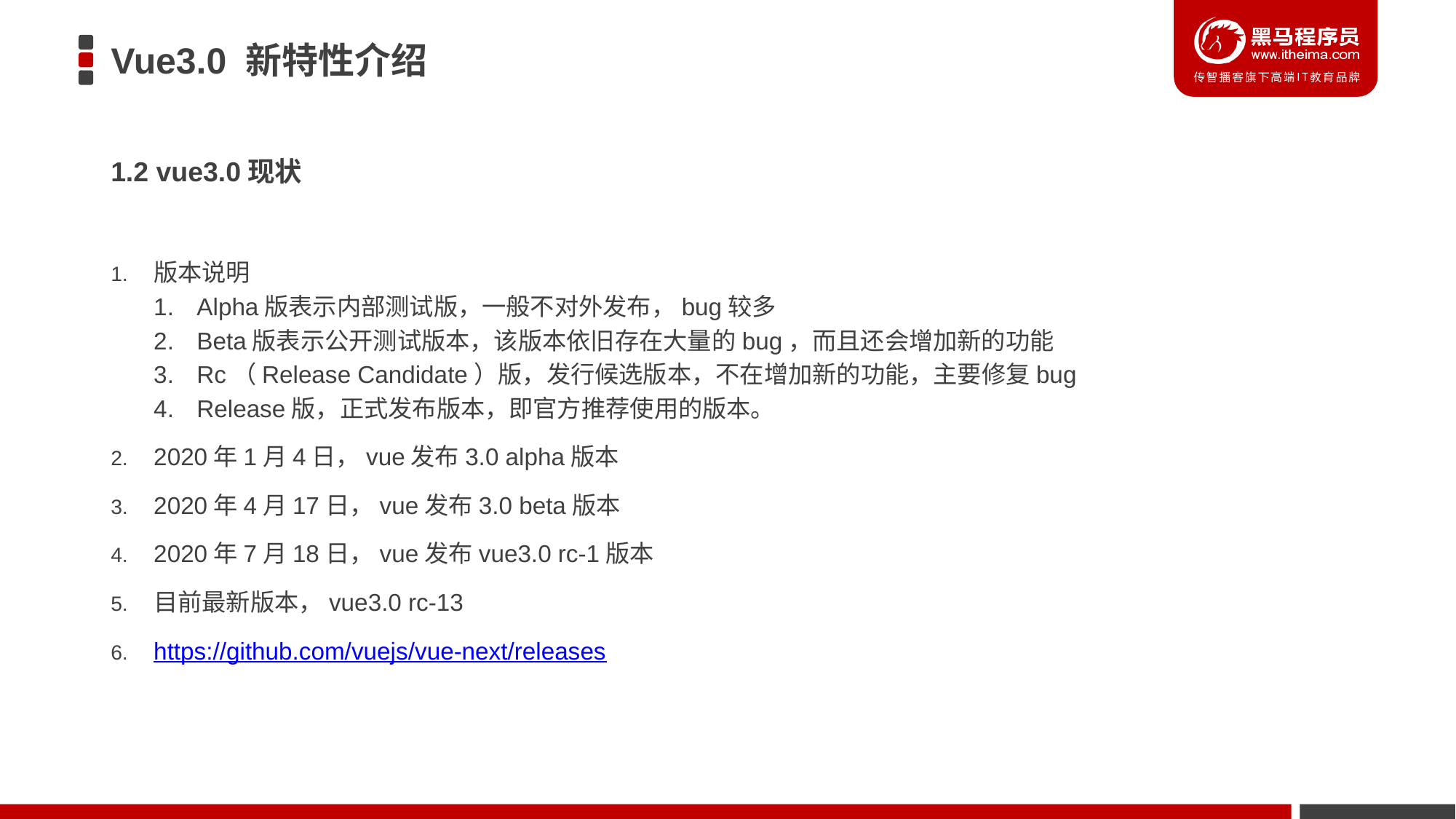

# Vue3.0 新特性介绍
1.2 vue3.0现状
版本说明
Alpha版表示内部测试版，一般不对外发布，bug较多
Beta版表示公开测试版本，该版本依旧存在大量的bug，而且还会增加新的功能
Rc（Release Candidate）版，发行候选版本，不在增加新的功能，主要修复bug
Release版，正式发布版本，即官方推荐使用的版本。
2020年1月4日，vue发布3.0 alpha版本
2020年4月17日，vue发布3.0 beta版本
2020年7月18日，vue发布vue3.0 rc-1版本
目前最新版本，vue3.0 rc-13
https://github.com/vuejs/vue-next/releases